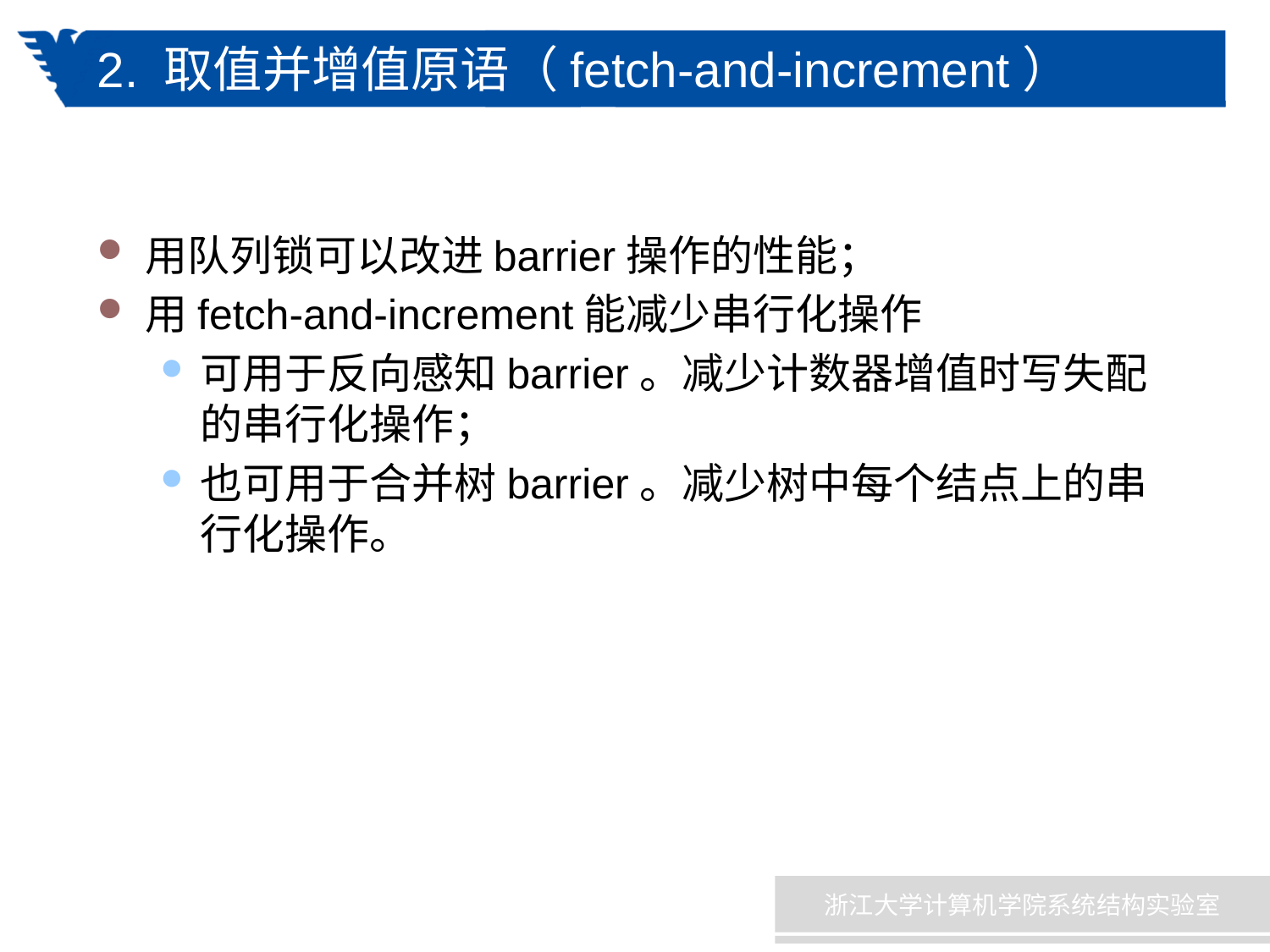

# 2. 取值并增值原语（fetch-and-increment）
用队列锁可以改进barrier操作的性能；
用fetch-and-increment能减少串行化操作
可用于反向感知barrier。减少计数器增值时写失配的串行化操作；
也可用于合并树barrier。减少树中每个结点上的串行化操作。